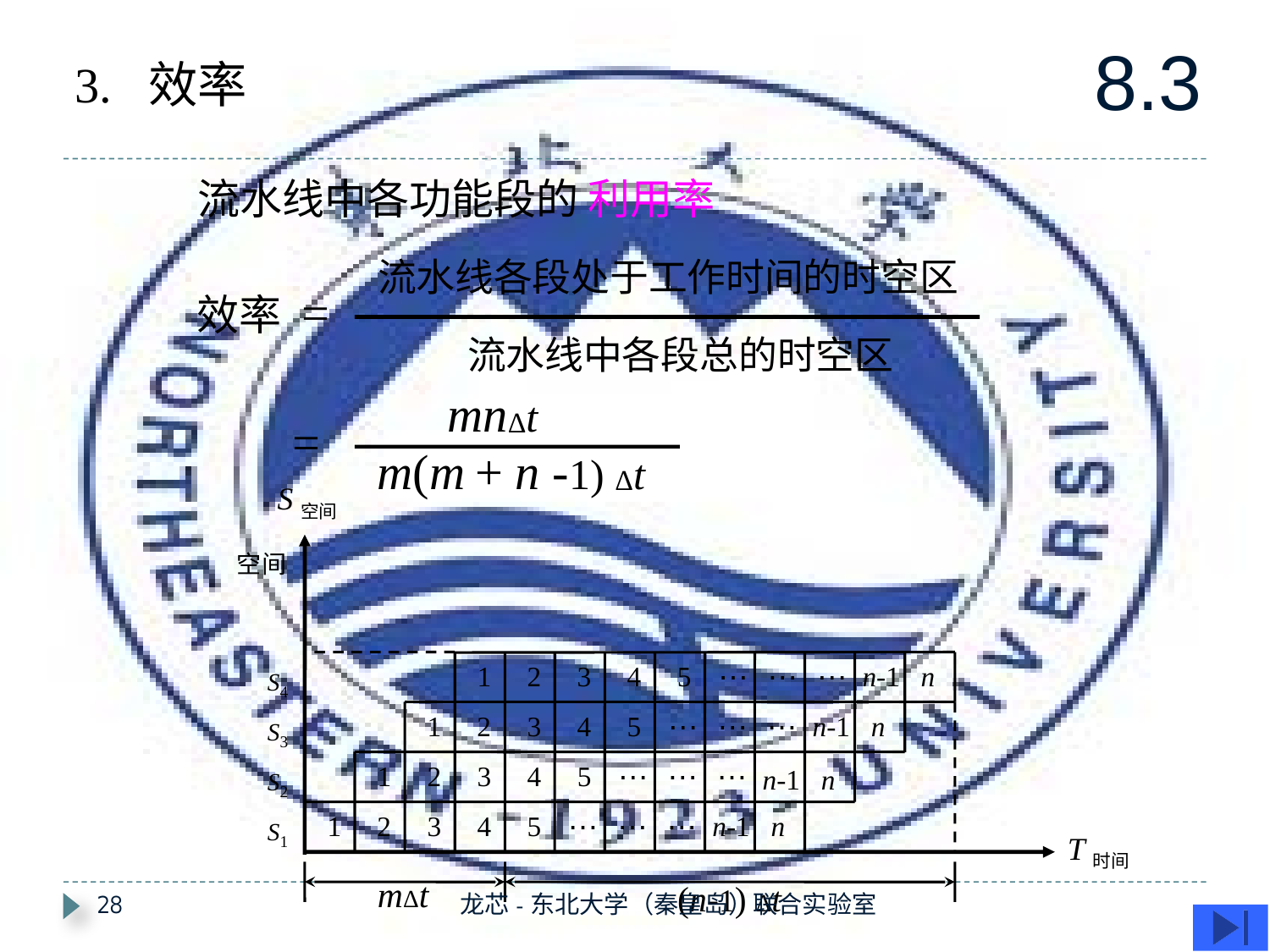

8.3
3.  效率
流水线中各功能段的 利用率
流水线各段处于工作时间的时空区
效率 =
流水线中各段总的时空区

mnΔt
     =
m(m + n -1) Δt

S空间

空间
…  …  …

1

2

3

4

5

n-1   n

S4
…  …  …

1
2
3
4
5
n-1   n

S3
…  …  …

1
2
3
4
5
n-1   n
S2
…  …  …

1
2
3
4
5
n-1   n
S1
T时间

mΔt
(n-1) Δt

28
龙芯-东北大学（秦皇岛）联合实验室